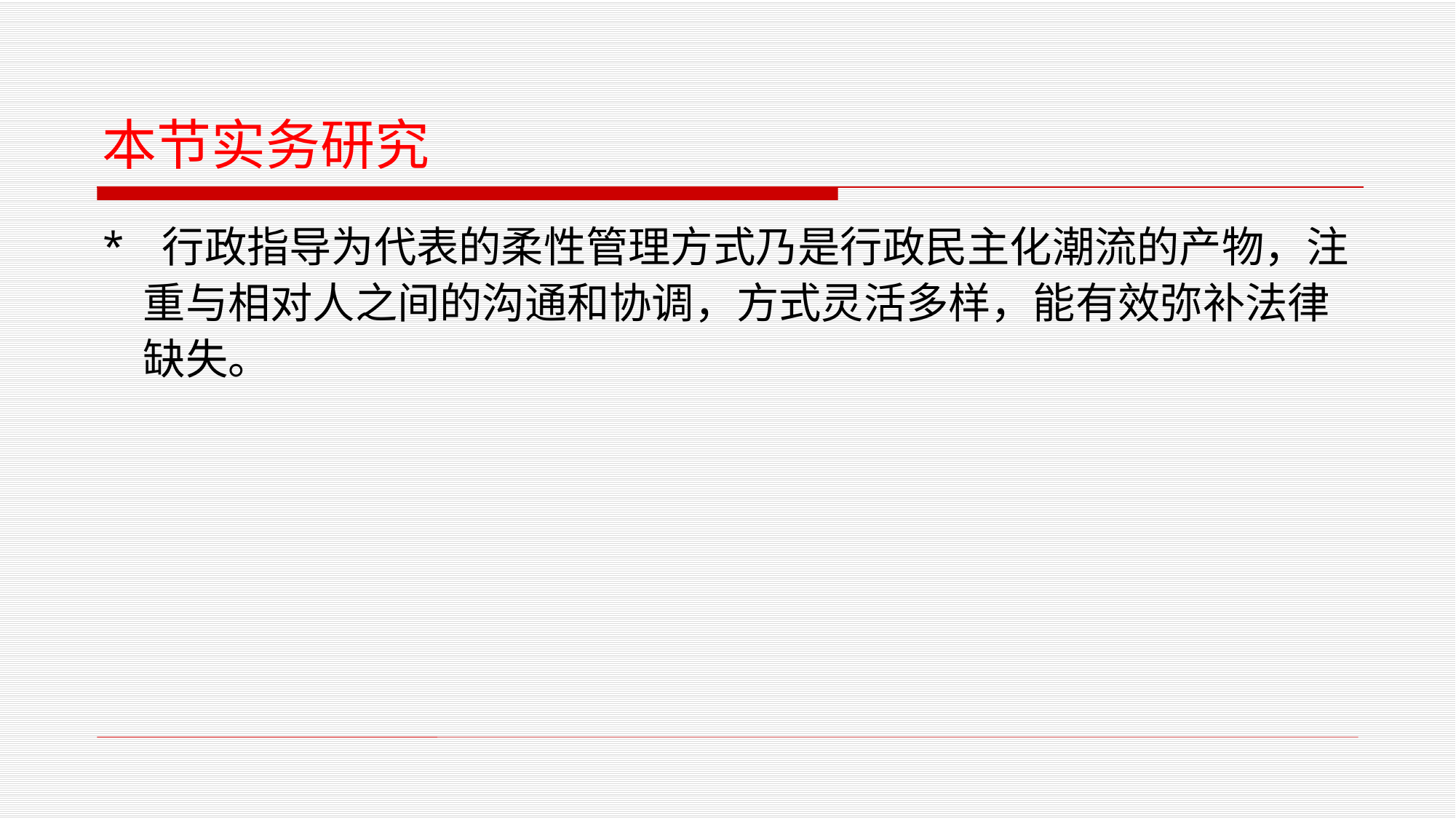

# 本节实务研究
* 行政指导为代表的柔性管理方式乃是行政民主化潮流的产物，注重与相对人之间的沟通和协调，方式灵活多样，能有效弥补法律缺失。